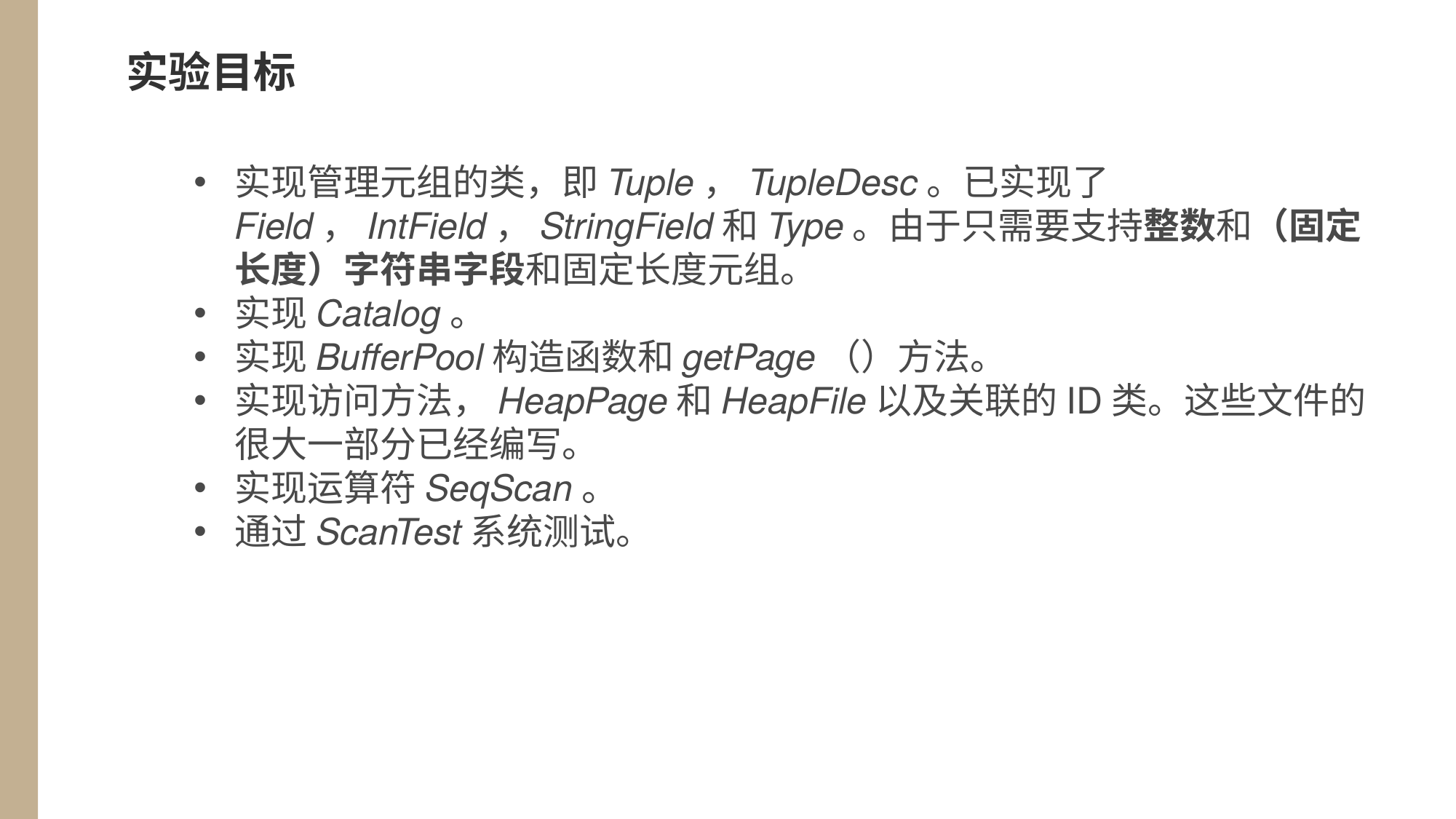

实验目标
实现管理元组的类，即Tuple，TupleDesc。已实现了Field，IntField，StringField和Type。由于只需要支持整数和（固定长度）字符串字段和固定长度元组。
实现Catalog。
实现BufferPool构造函数和getPage（）方法。
实现访问方法，HeapPage和HeapFile以及关联的ID类。这些文件的很大一部分已经编写。
实现运算符SeqScan。
通过ScanTest系统测试。